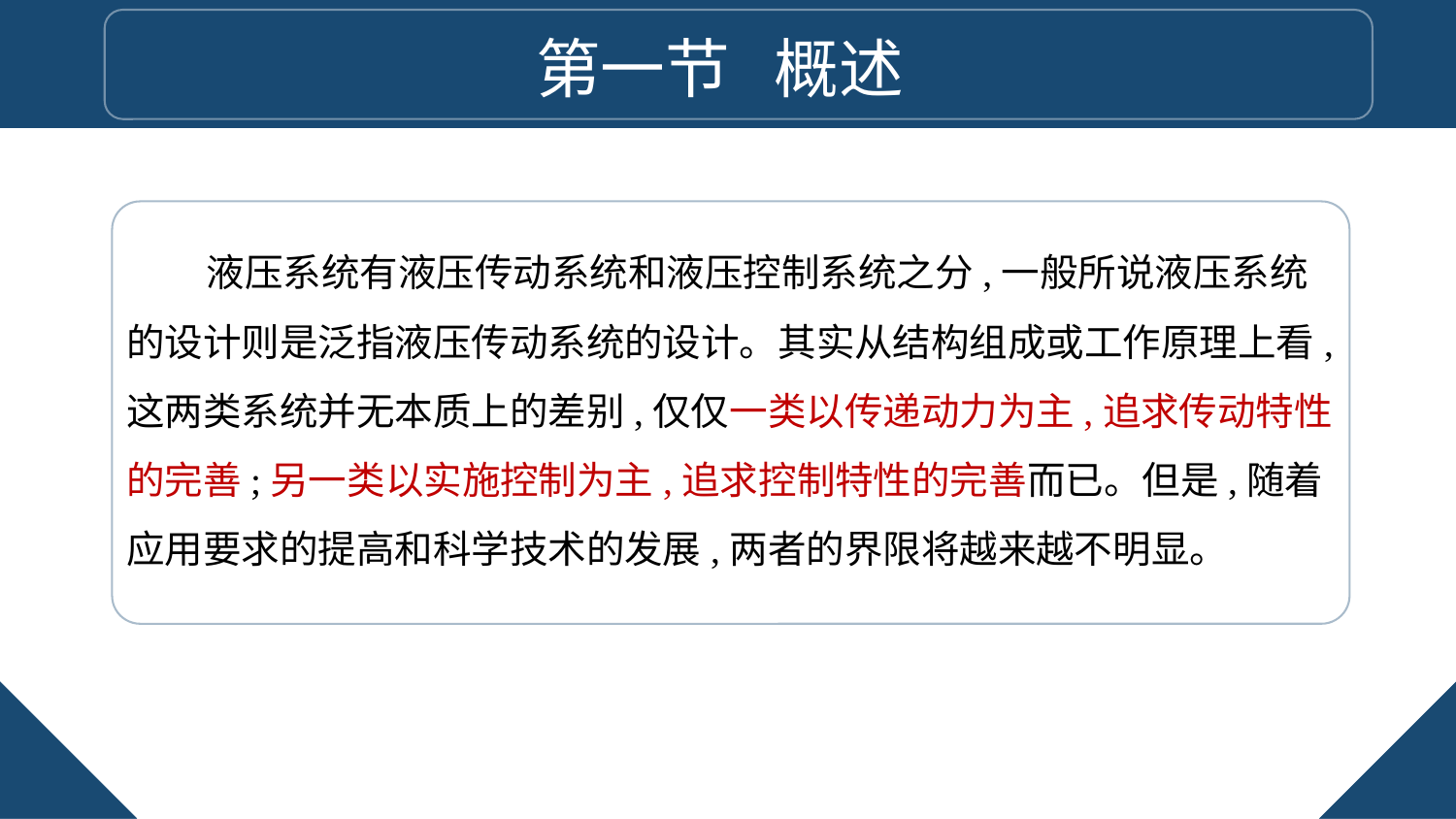

第一节   概述

液压系统有液压传动系统和液压控制系统之分,一般所说液压系统的设计则是泛指液压传动系统的设计。其实从结构组成或工作原理上看,这两类系统并无本质上的差别,仅仅一类以传递动力为主,追求传动特性的完善;另一类以实施控制为主,追求控制特性的完善而已。但是,随着应用要求的提高和科学技术的发展,两者的界限将越来越不明显。